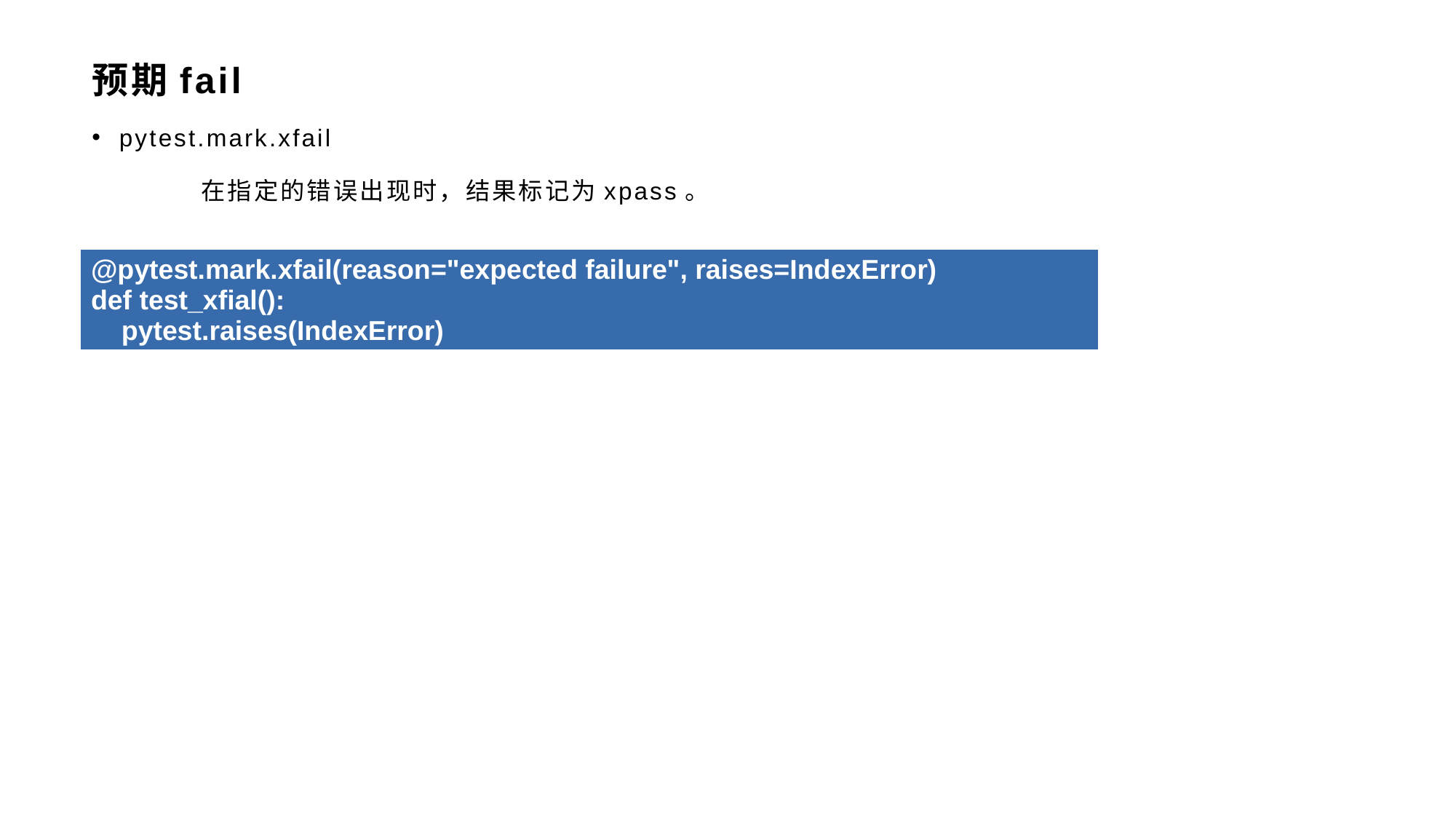

# 预期fail
pytest.mark.xfail
	在指定的错误出现时，结果标记为xpass。

| @pytest.mark.xfail(reason="expected failure", raises=IndexError) def test\_xfial(): pytest.raises(IndexError) |
| --- |